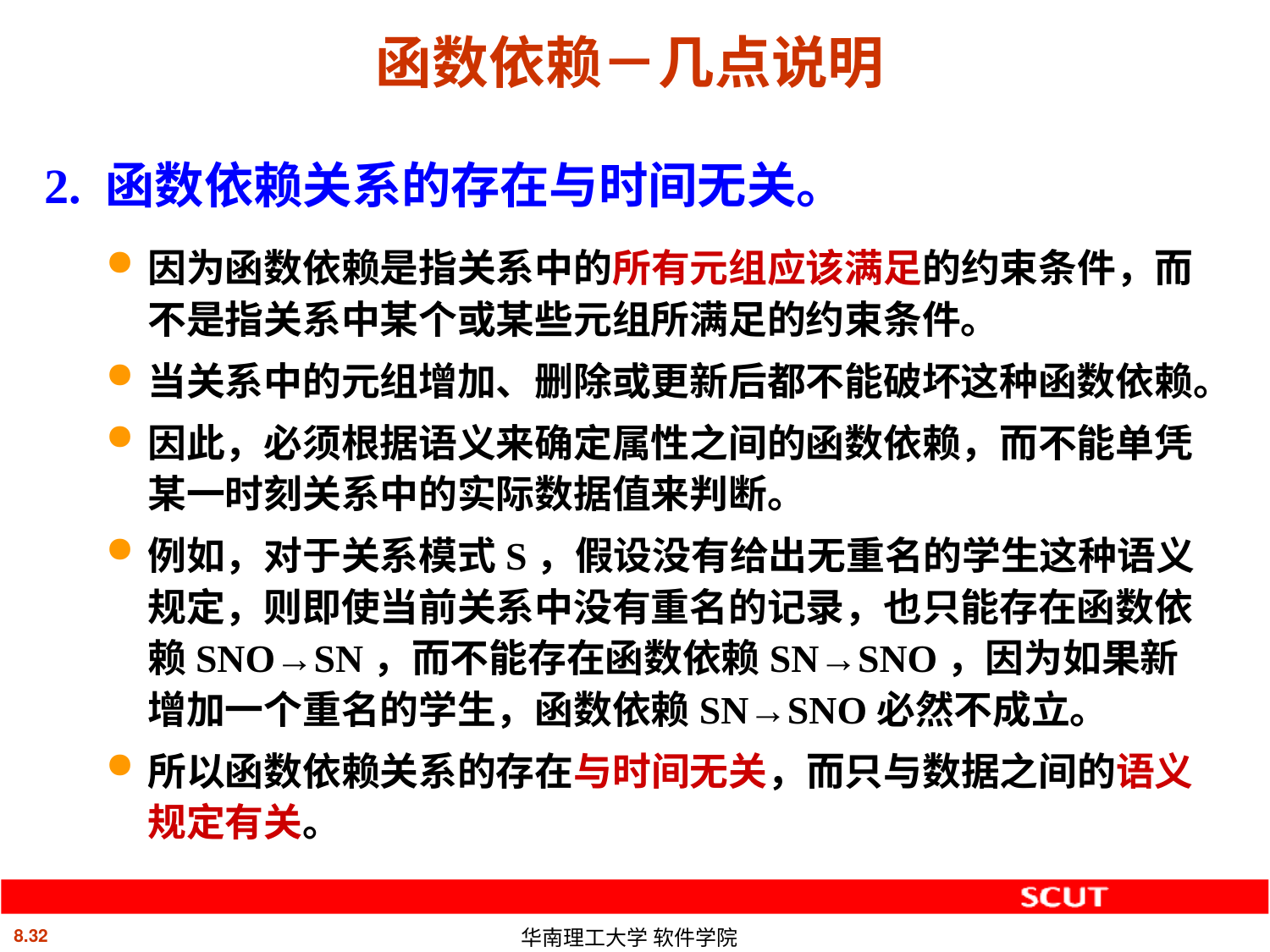

# 函数依赖－几点说明
2. 函数依赖关系的存在与时间无关。
因为函数依赖是指关系中的所有元组应该满足的约束条件，而不是指关系中某个或某些元组所满足的约束条件。
当关系中的元组增加、删除或更新后都不能破坏这种函数依赖。
因此，必须根据语义来确定属性之间的函数依赖，而不能单凭某一时刻关系中的实际数据值来判断。
例如，对于关系模式S，假设没有给出无重名的学生这种语义规定，则即使当前关系中没有重名的记录，也只能存在函数依赖SNO→SN，而不能存在函数依赖SN→SNO，因为如果新增加一个重名的学生，函数依赖SN→SNO必然不成立。
所以函数依赖关系的存在与时间无关，而只与数据之间的语义规定有关。